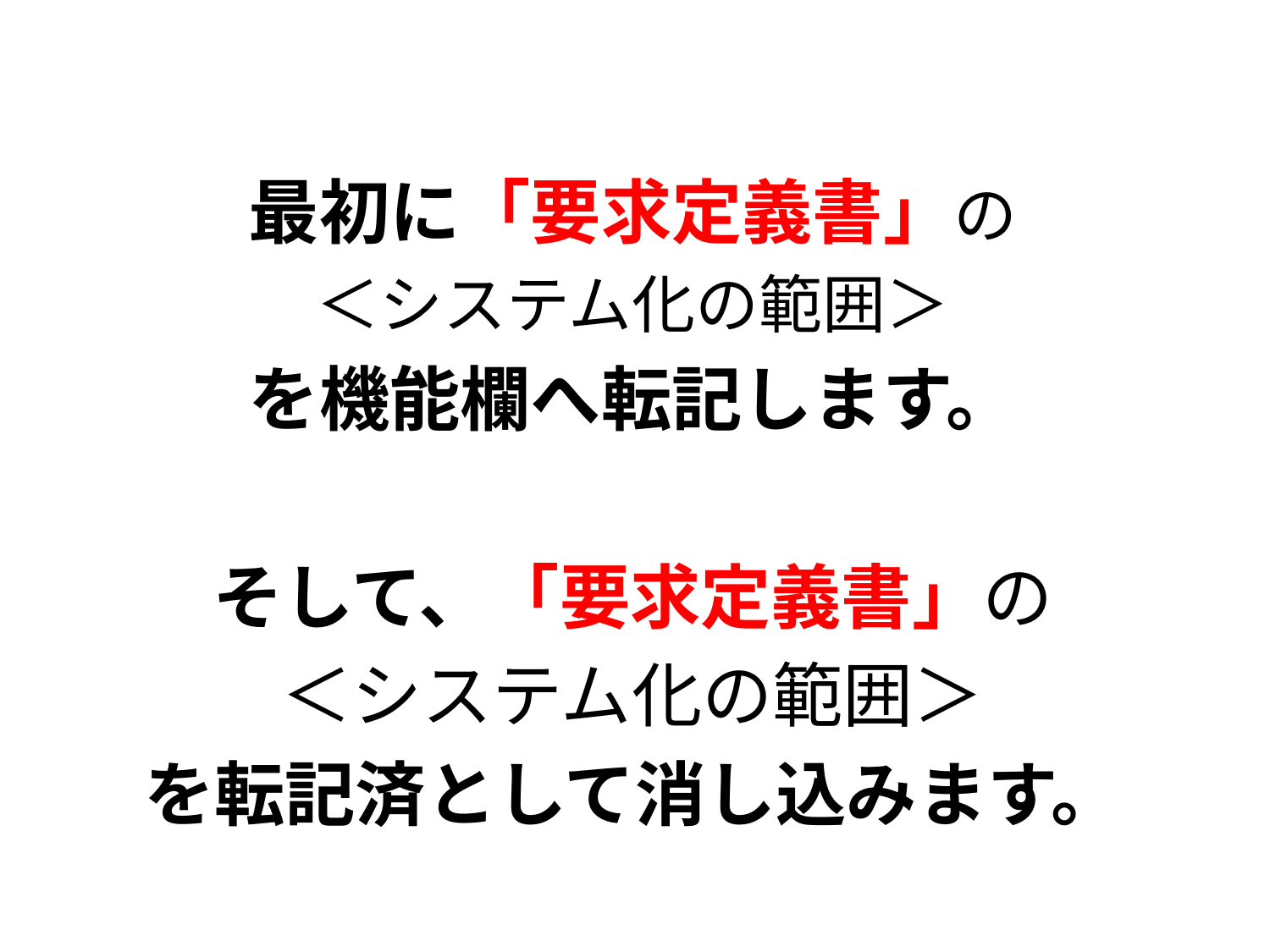

最初に「要求定義書」の
＜システム化の範囲＞
を機能欄へ転記します。

そして、「要求定義書」の
＜システム化の範囲＞
を転記済として消し込みます。